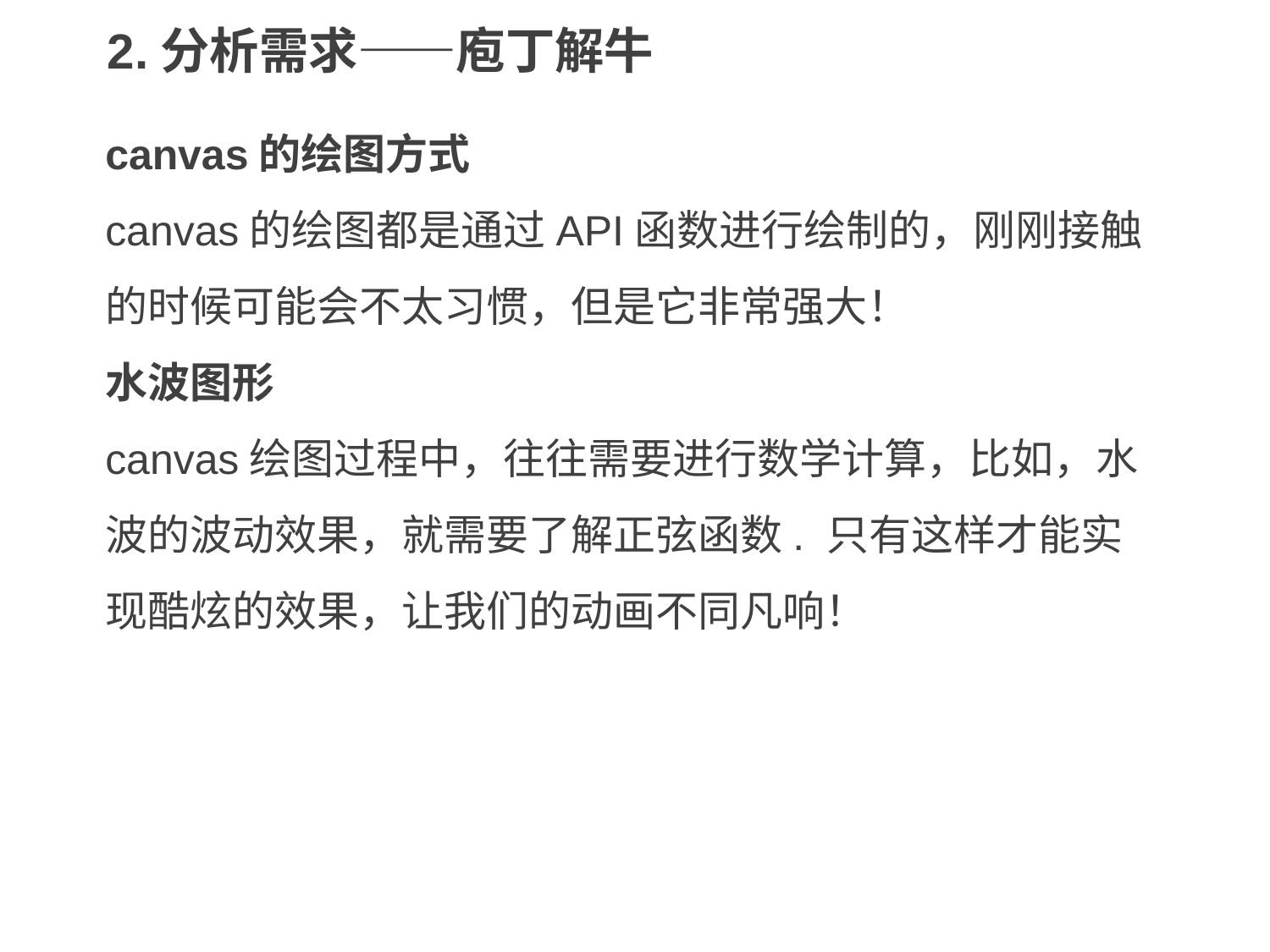

2.分析需求——庖丁解牛
canvas的绘图方式
canvas的绘图都是通过API函数进行绘制的，刚刚接触的时候可能会不太习惯，但是它非常强大！
水波图形
canvas绘图过程中，往往需要进行数学计算，比如，水波的波动效果，就需要了解正弦函数. 只有这样才能实现酷炫的效果，让我们的动画不同凡响！